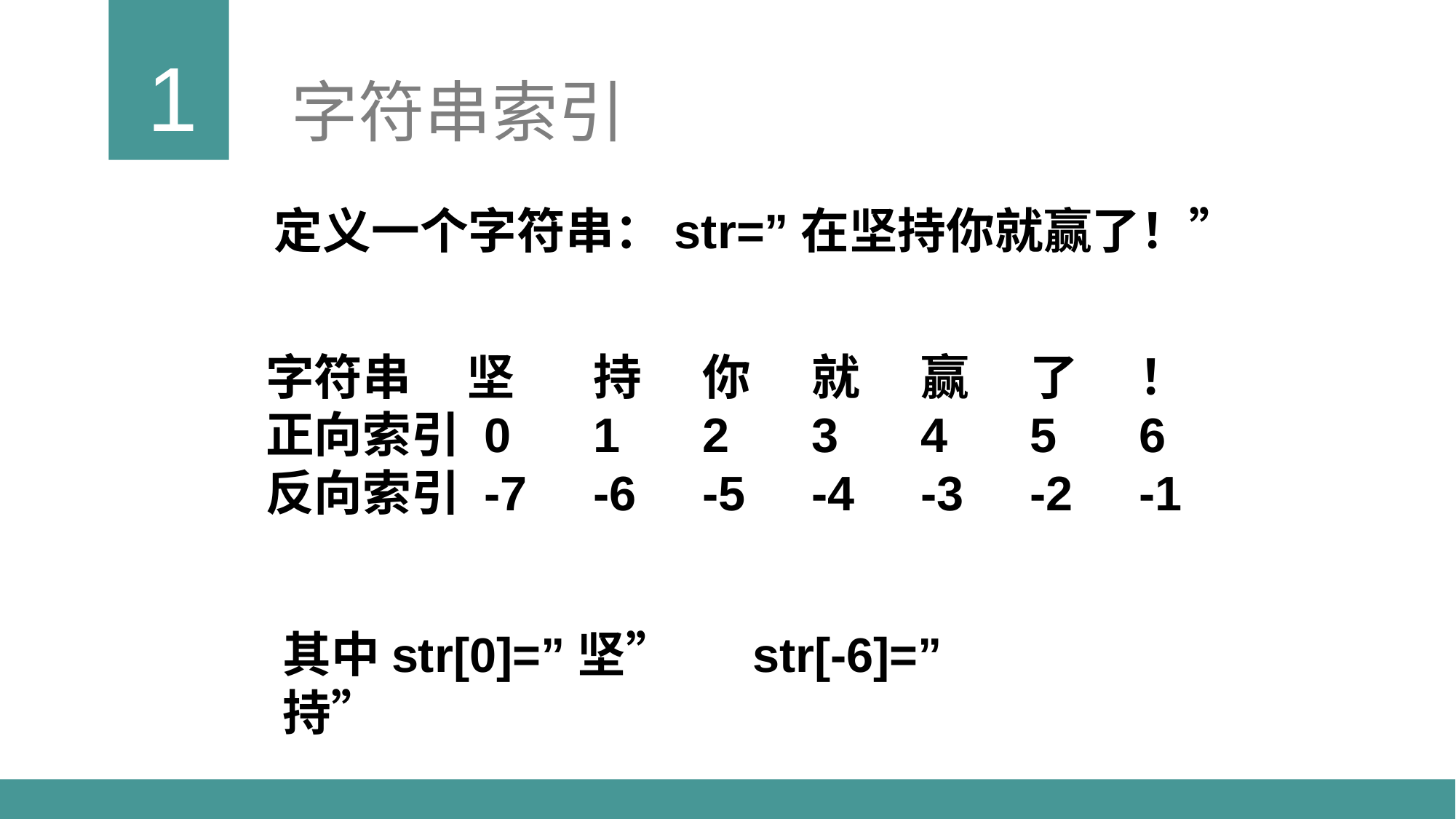

1
字符串索引
定义一个字符串：str=”在坚持你就赢了！”
字符串     坚	持	你	就	赢	了	！
正向索引	0	1	2	3	4	5	6
反向索引	-7	-6	-5	-4	-3	-2	-1
其中str[0]=”坚”      str[-6]=”持”